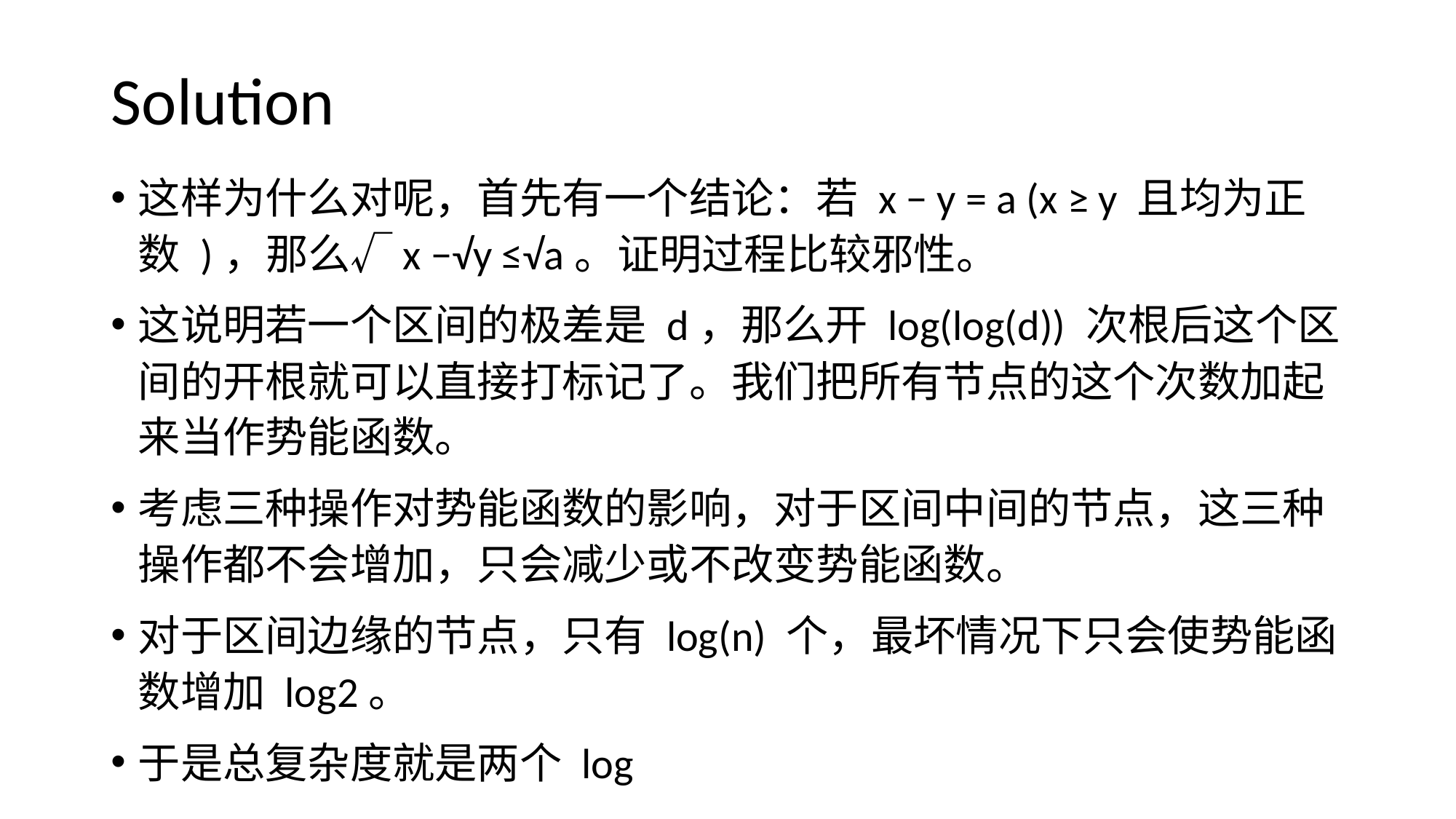

# Solution
这样为什么对呢，首先有一个结论：若 x − y = a (x ≥ y 且均为正数 )，那么√x −√y ≤√a。证明过程比较邪性。
这说明若一个区间的极差是 d，那么开 log(log(d)) 次根后这个区间的开根就可以直接打标记了。我们把所有节点的这个次数加起来当作势能函数。
考虑三种操作对势能函数的影响，对于区间中间的节点，这三种操作都不会增加，只会减少或不改变势能函数。
对于区间边缘的节点，只有 log(n) 个，最坏情况下只会使势能函数增加 log2。
于是总复杂度就是两个 log